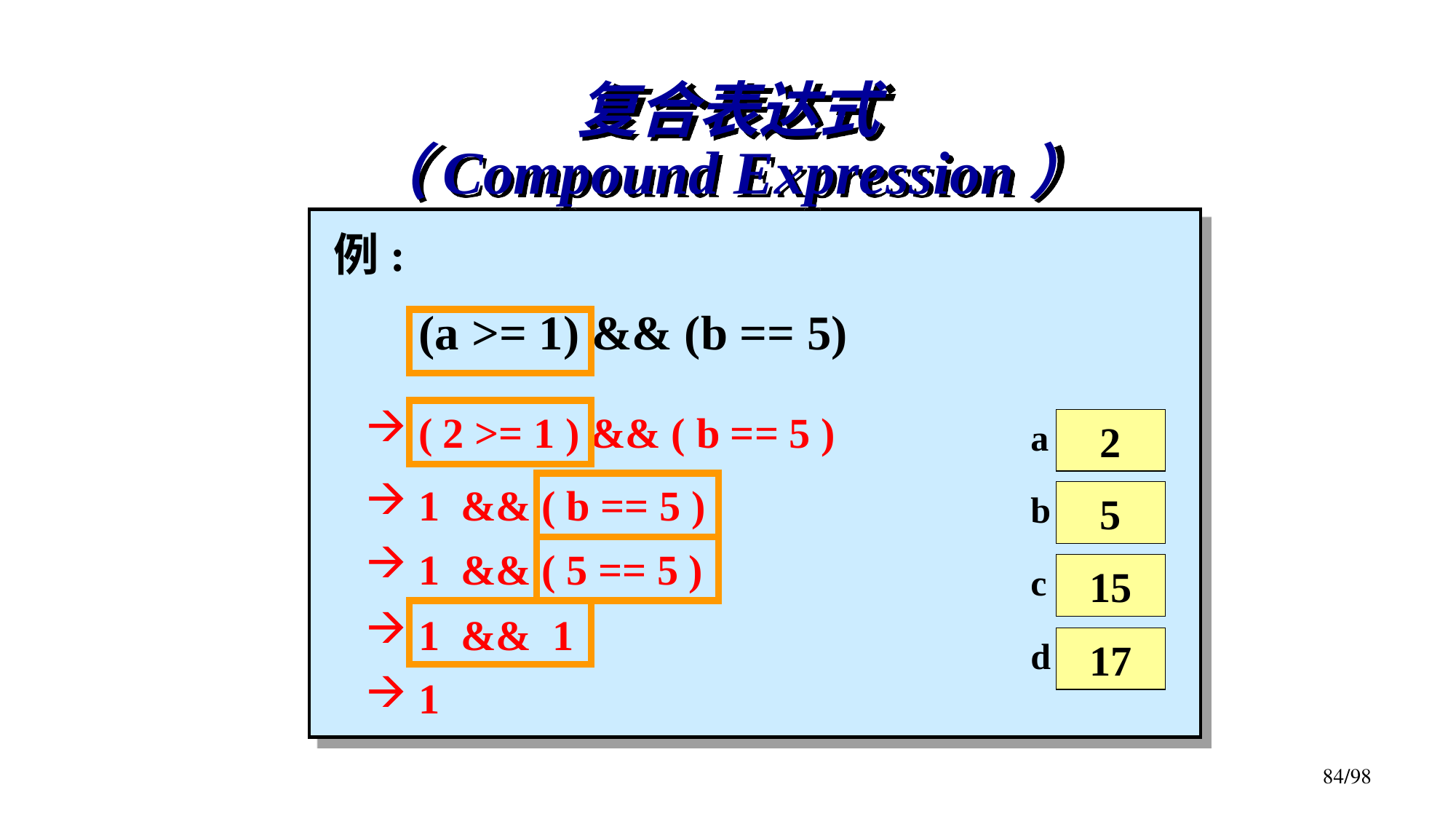

复合表达式
（Compound Expression）
例:
       (a >= 1) && (b == 5)

 ( 2 >= 1 ) && ( b == 5 )

a
2
 1  && ( b == 5 )

b
5
 1  && ( 5 == 5 )

c
15

 1  &&  1
d
17
 1